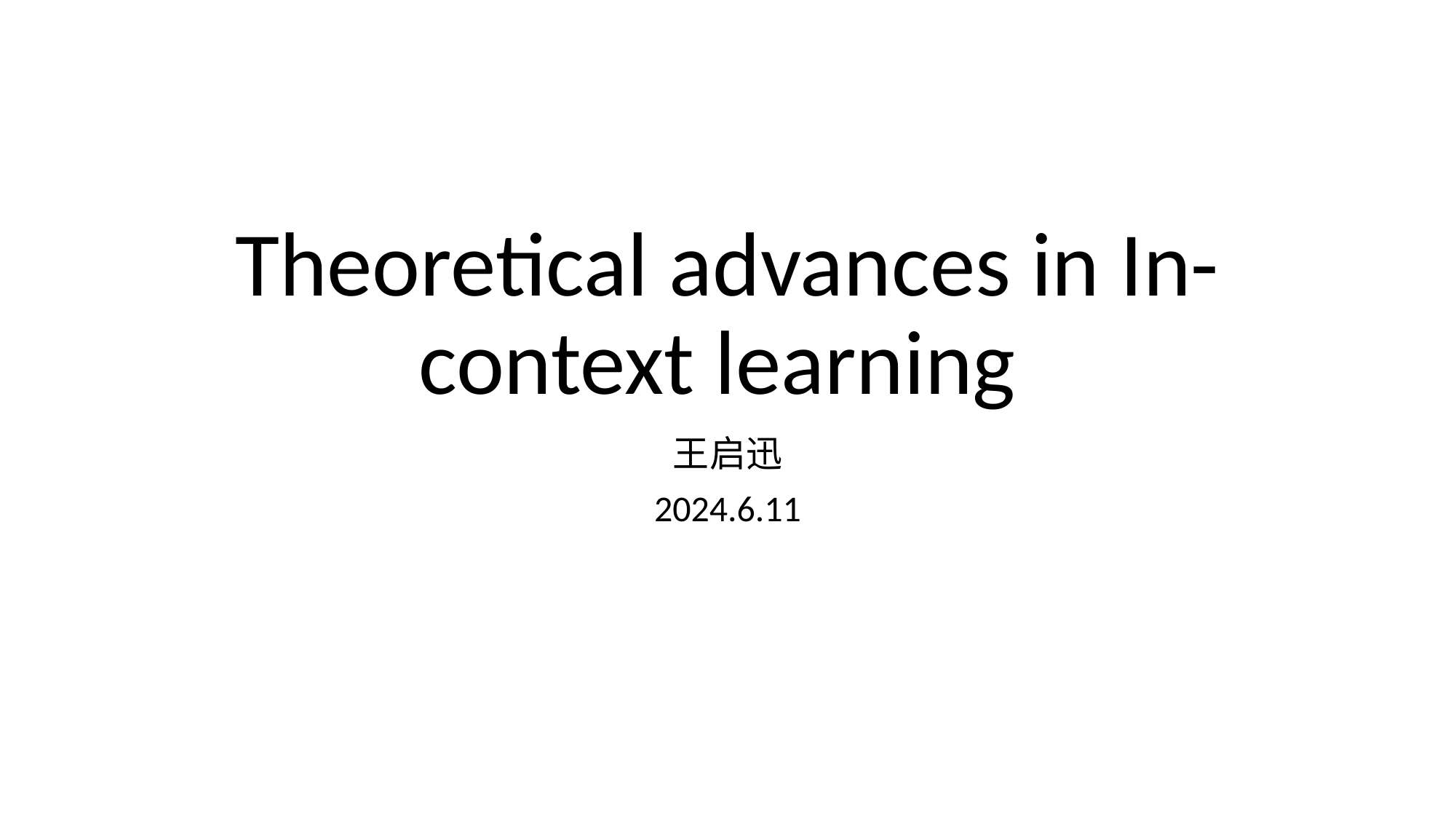

# Theoretical advances in In-context learning
王启迅
2024.6.11